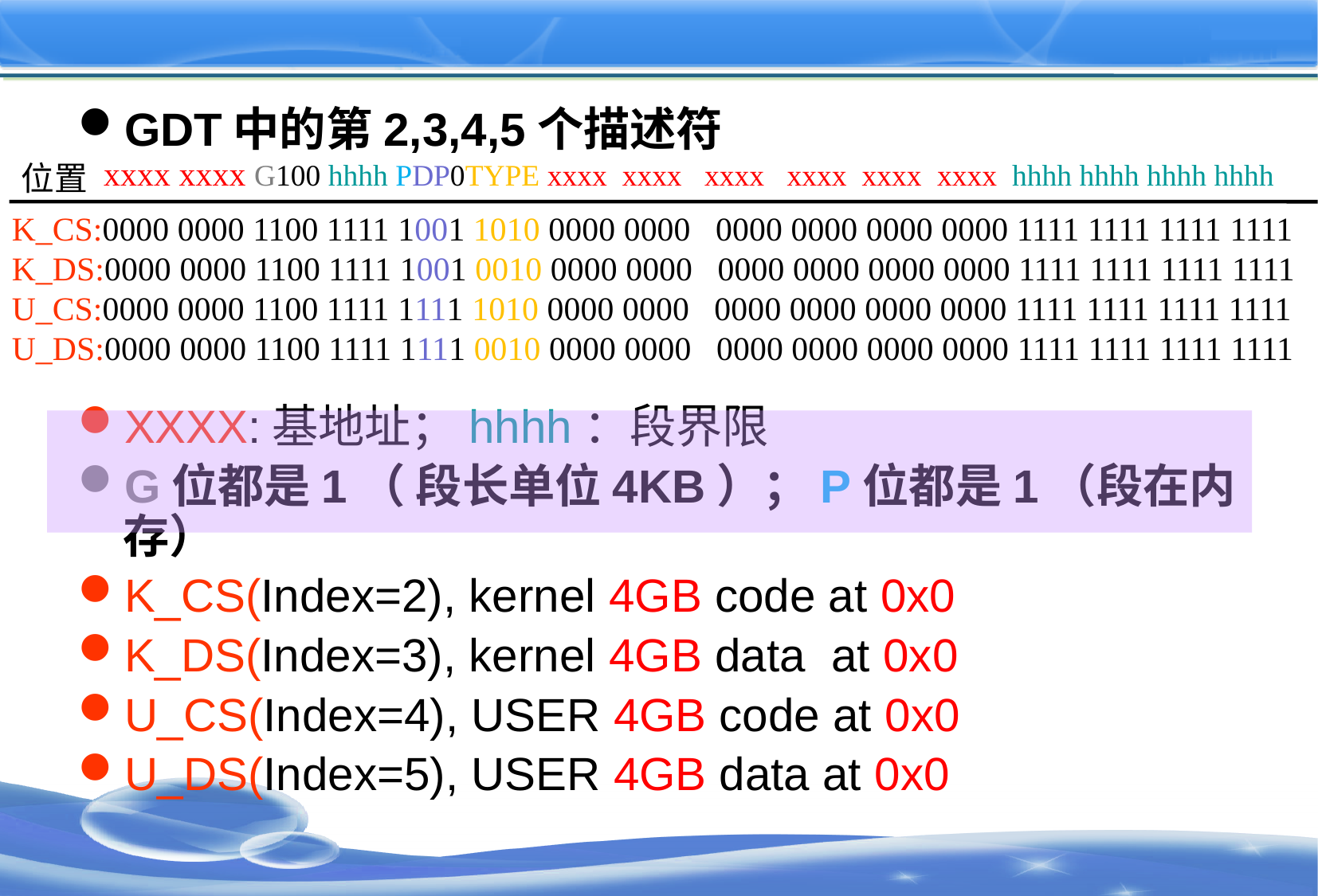

#
GDT中的第2,3,4,5个描述符

XXXX:基地址；hhhh：段界限
G位都是1（ 段长单位4KB）；P位都是1（段在内存）
K_CS(Index=2), kernel 4GB code at 0x0
K_DS(Index=3), kernel 4GB data  at 0x0
U_CS(Index=4), USER 4GB code at 0x0
U_DS(Index=5), USER 4GB data at 0x0
           xxxx xxxx G100 hhhh PDP0TYPE xxxx  xxxx   xxxx   xxxx  xxxx  xxxx  hhhh hhhh hhhh hhhh
位置
K_CS:0000 0000 1100 1111 1001 1010 0000 0000   0000 0000 0000 0000 1111 1111 1111 1111
K_DS:0000 0000 1100 1111 1001 0010 0000 0000   0000 0000 0000 0000 1111 1111 1111 1111
U_CS:0000 0000 1100 1111 1111 1010 0000 0000   0000 0000 0000 0000 1111 1111 1111 1111
U_DS:0000 0000 1100 1111 1111 0010 0000 0000   0000 0000 0000 0000 1111 1111 1111 1111